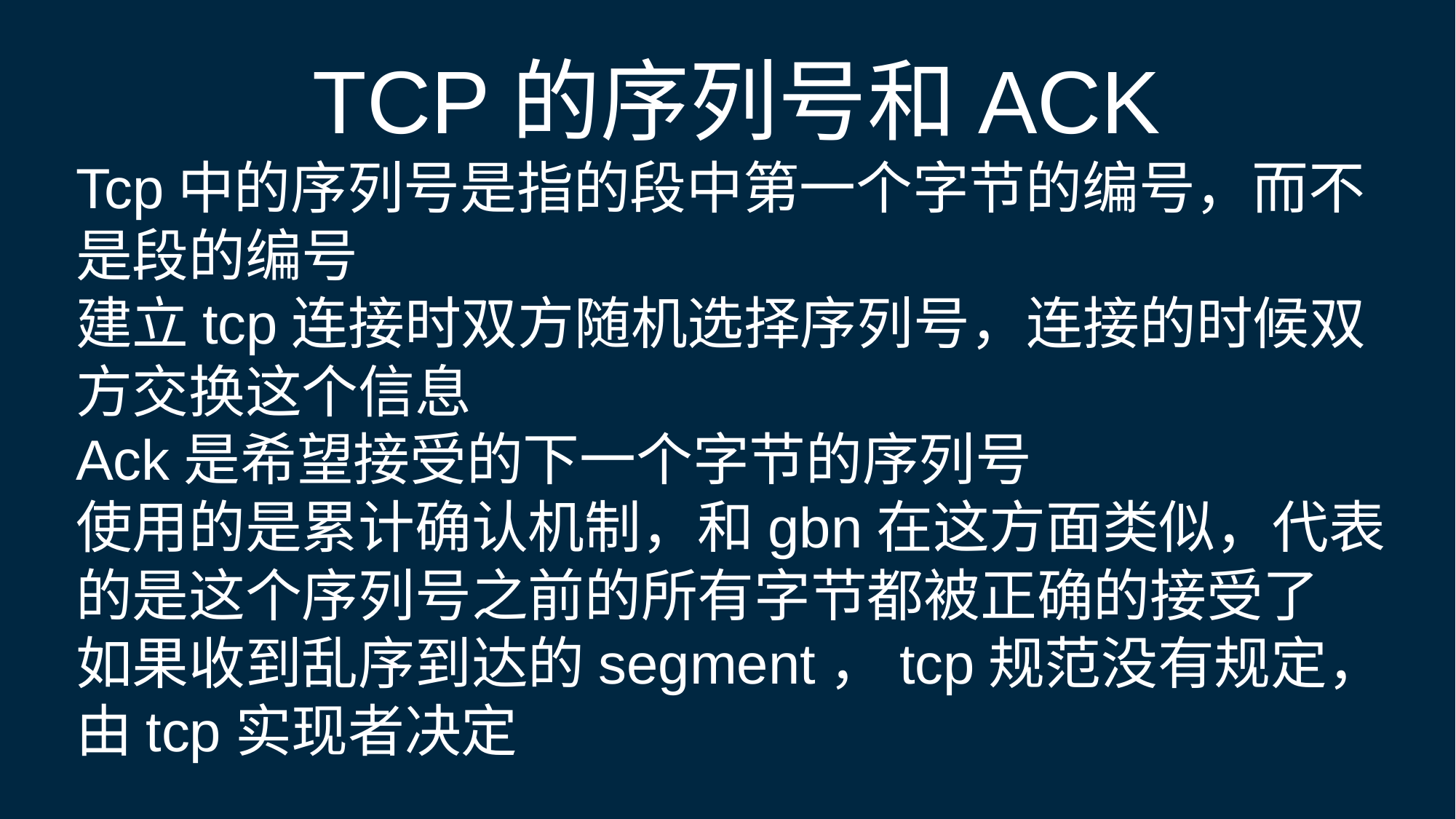

TCP的序列号和ACK
Tcp中的序列号是指的段中第一个字节的编号，而不是段的编号
建立tcp连接时双方随机选择序列号，连接的时候双方交换这个信息
Ack是希望接受的下一个字节的序列号
使用的是累计确认机制，和gbn在这方面类似，代表的是这个序列号之前的所有字节都被正确的接受了
如果收到乱序到达的segment，tcp规范没有规定，由tcp实现者决定